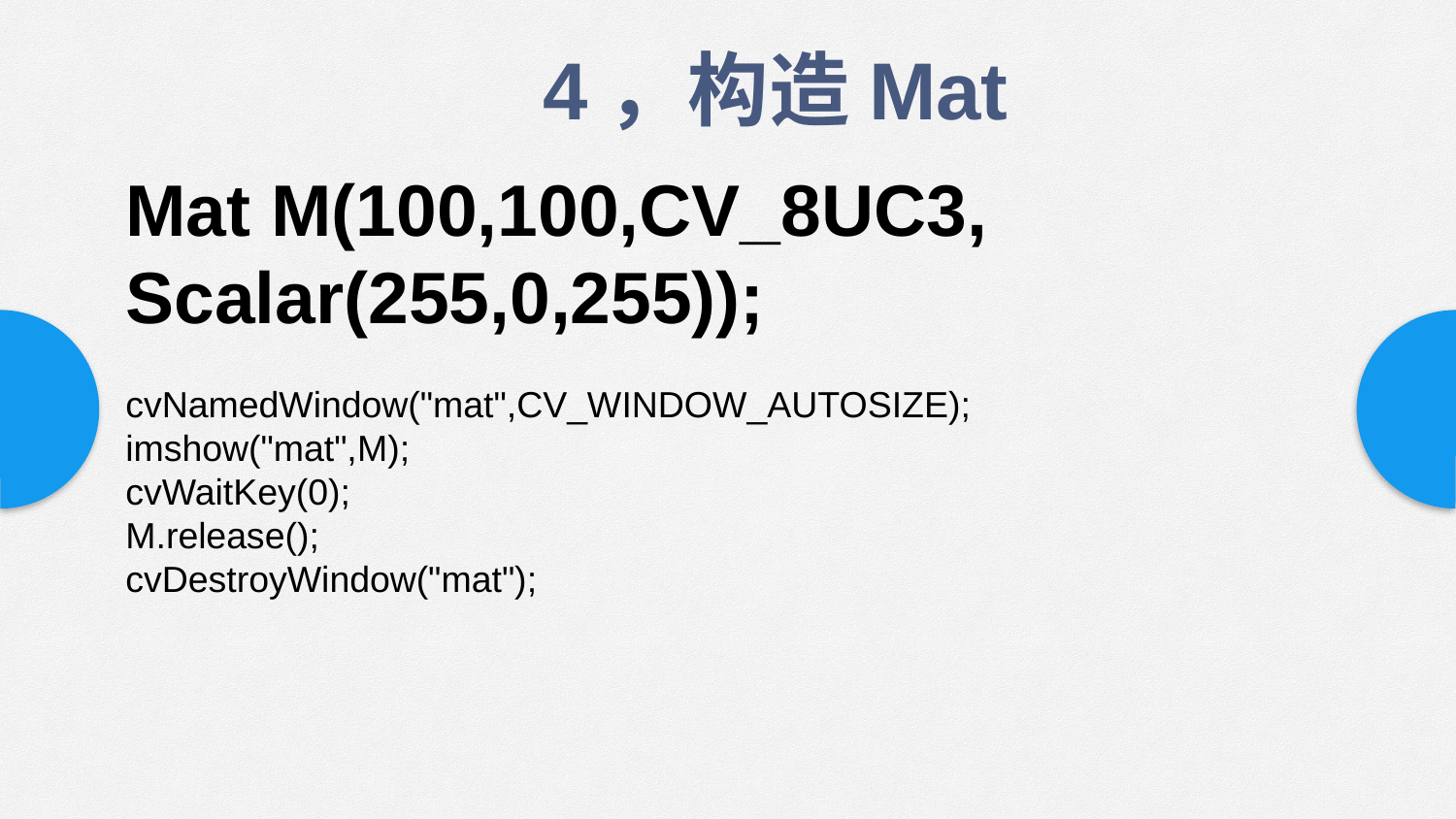

4，构造Mat
Mat M(100,100,CV_8UC3, Scalar(255,0,255));

cvNamedWindow("mat",CV_WINDOW_AUTOSIZE);
imshow("mat",M);
cvWaitKey(0);
M.release();
cvDestroyWindow("mat");